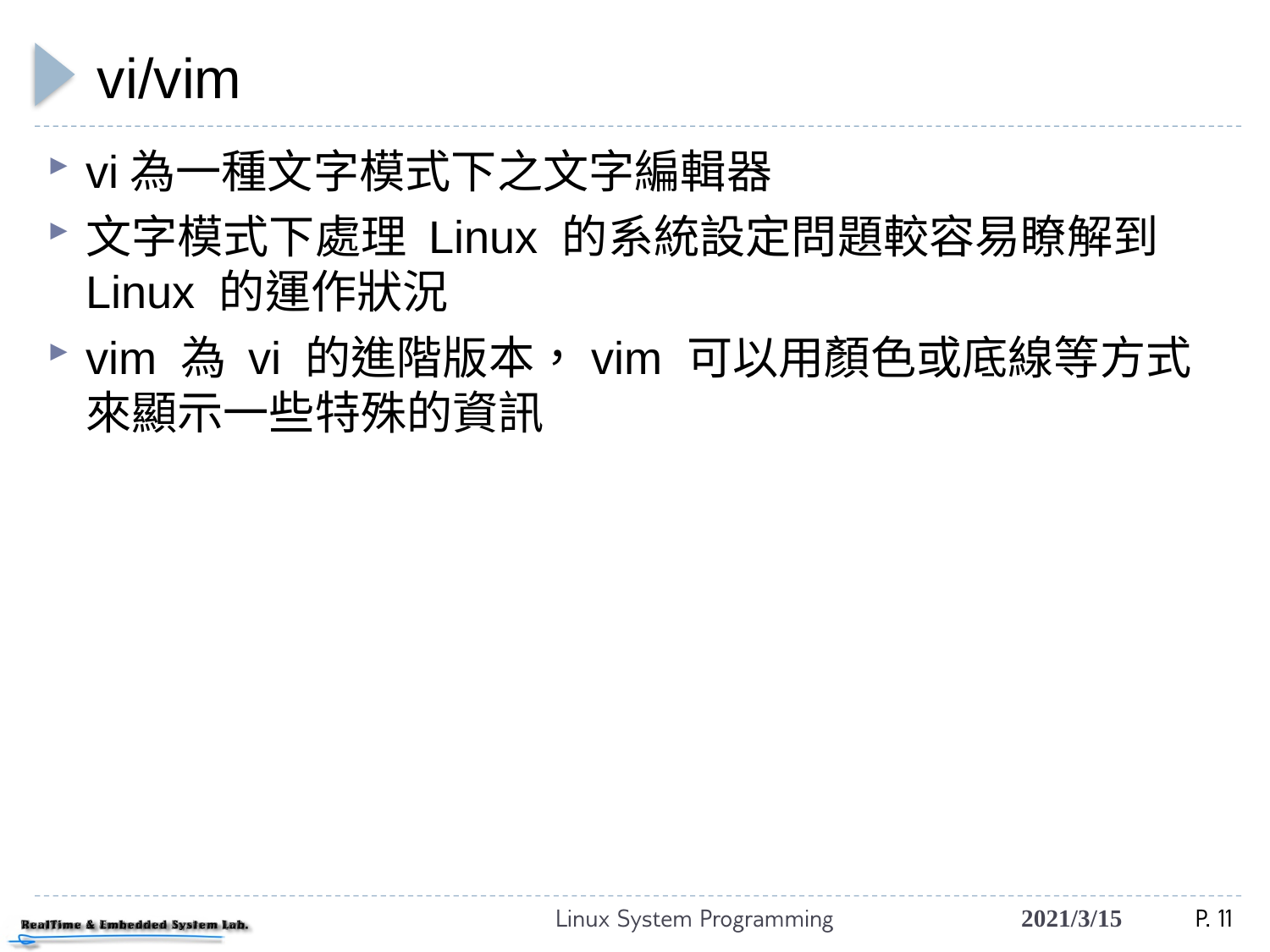

# vi/vim
vi為一種文字模式下之文字編輯器
文字模式下處理 Linux 的系統設定問題較容易瞭解到 Linux 的運作狀況
vim 為 vi 的進階版本，vim 可以用顏色或底線等方式來顯示一些特殊的資訊
Linux System Programming
2021/3/15